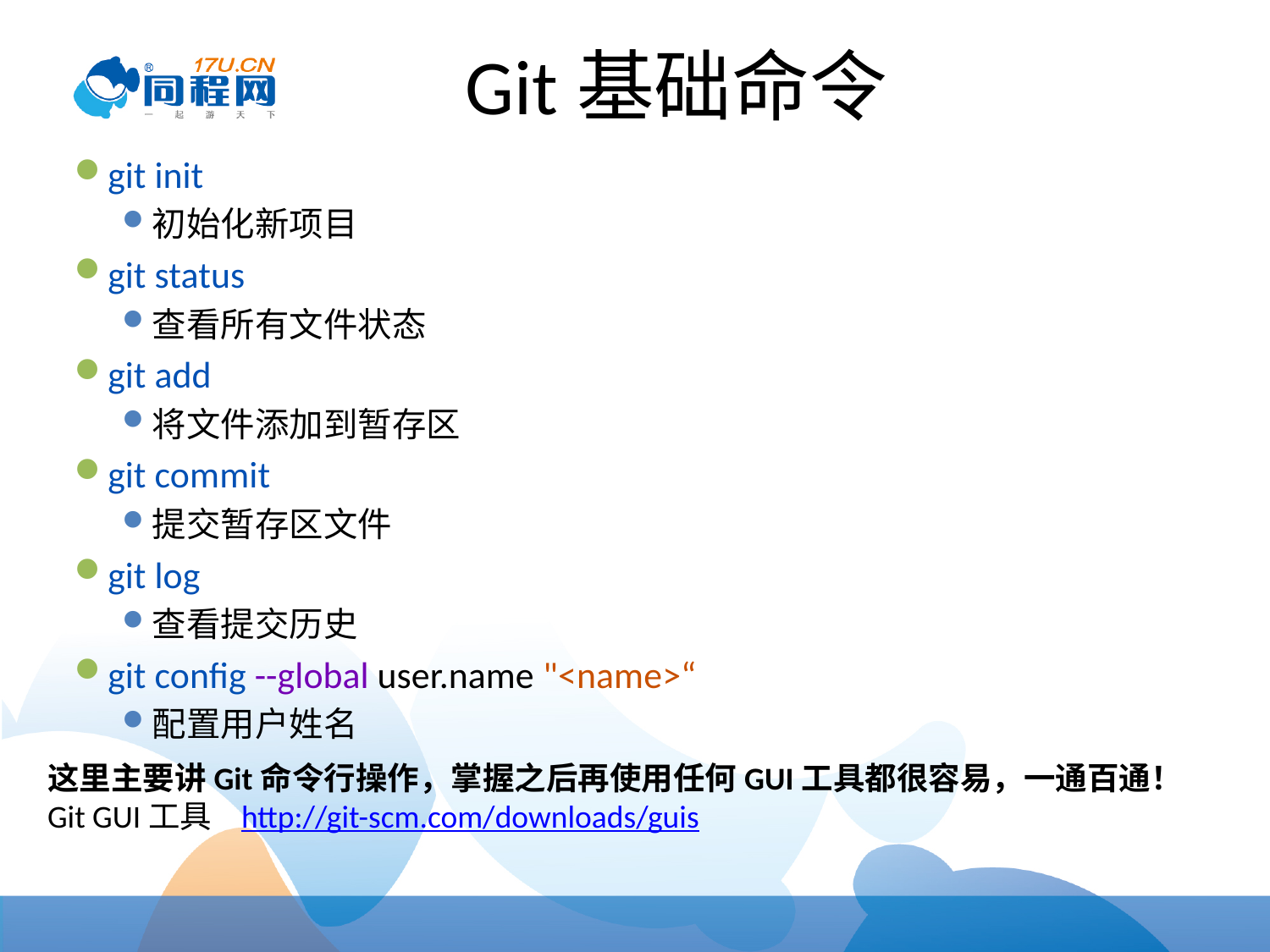

# Git基础命令
git init
初始化新项目
git status
查看所有文件状态
git add
将文件添加到暂存区
git commit
提交暂存区文件
git log
查看提交历史
git config --global user.name "<name>“
配置用户姓名
这里主要讲Git命令行操作，掌握之后再使用任何GUI工具都很容易，一通百通！
Git GUI工具   http://git-scm.com/downloads/guis